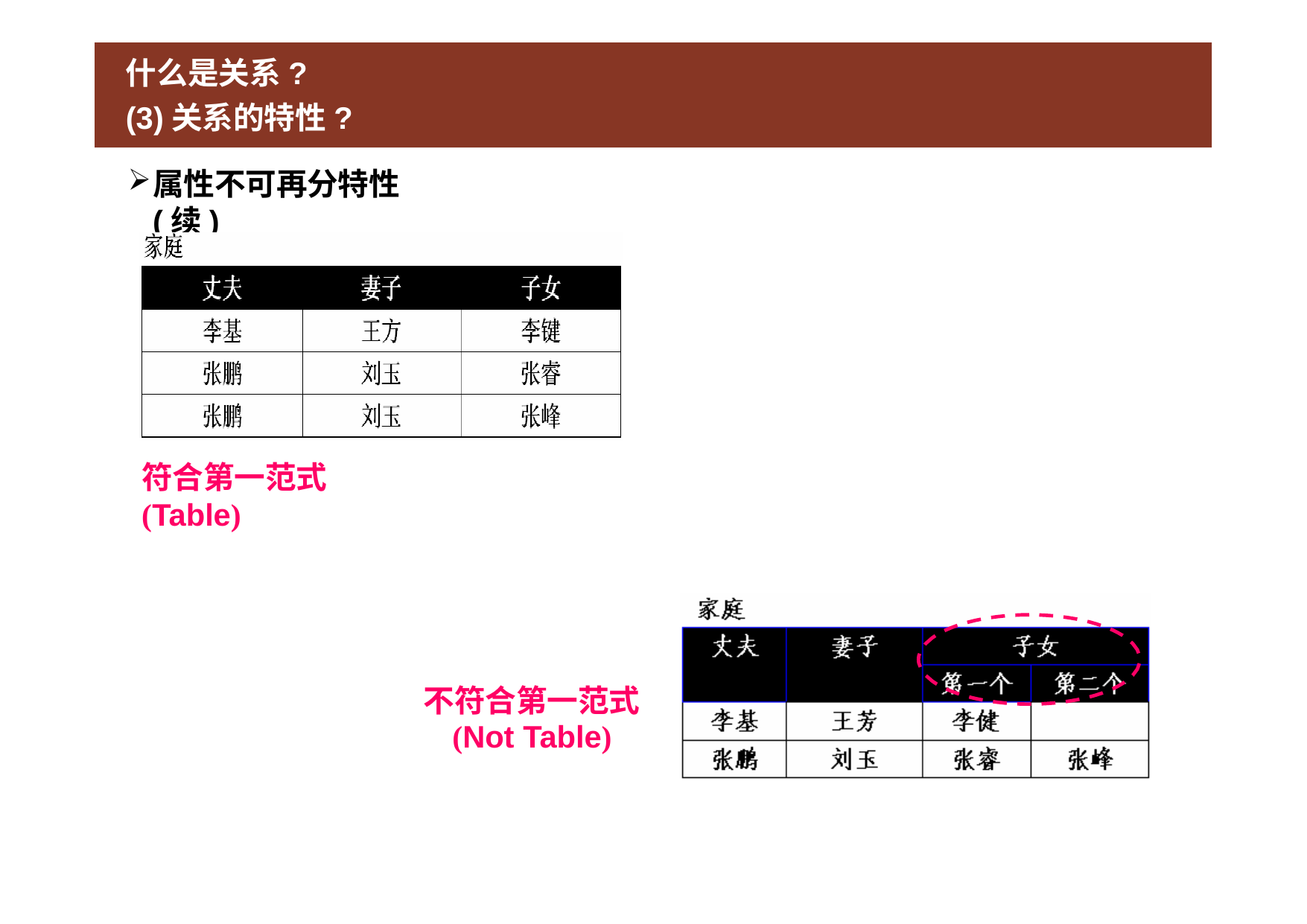

# 什么是关系?  (3)关系的特性?
属性不可再分特性(续)

符合第一范式(Table)

不符合第一范式
(Not Table)